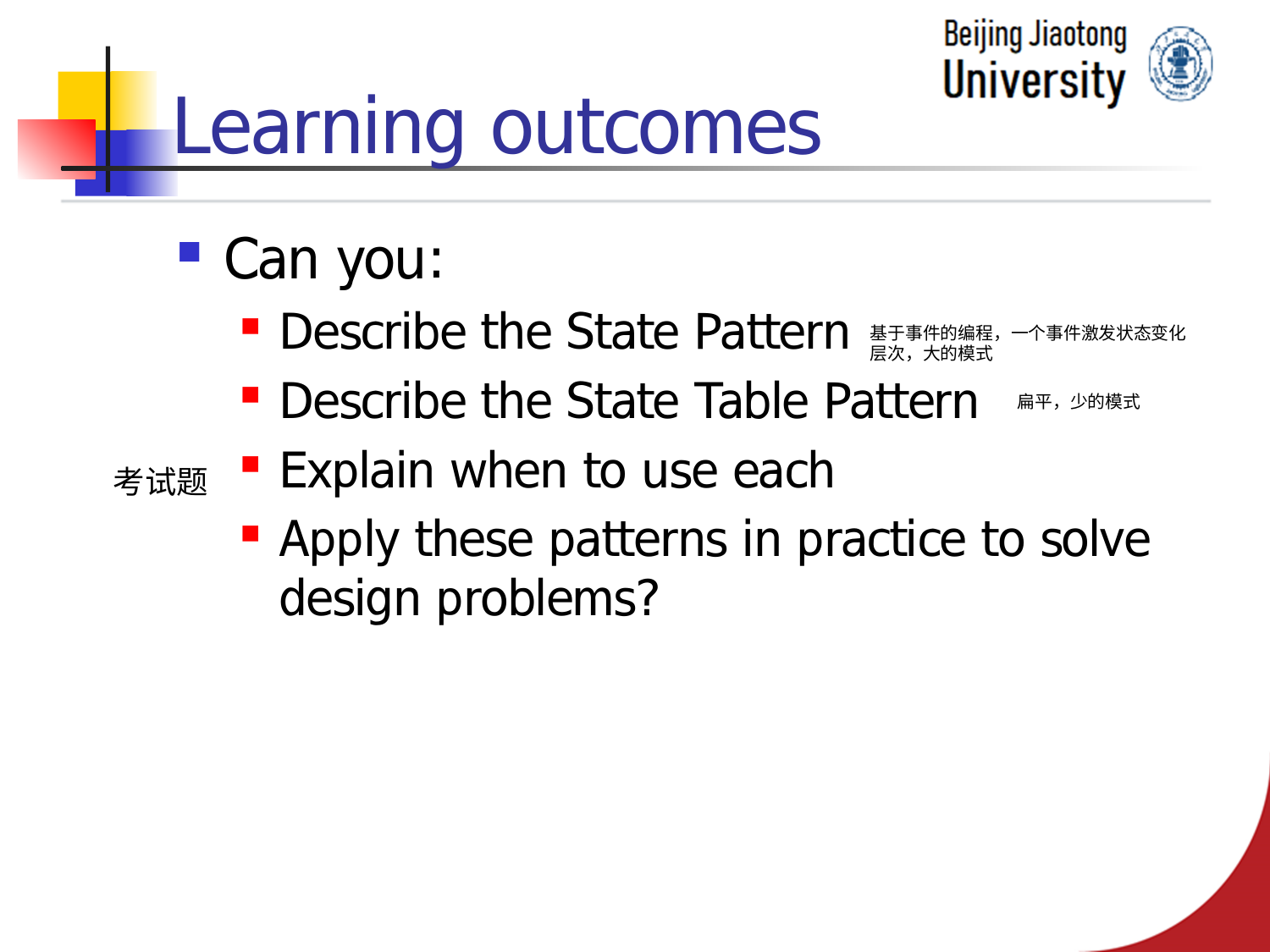

# Learning outcomes
Can you:
Describe the State Pattern
Describe the State Table Pattern
Explain when to use each
Apply these patterns in practice to solve design problems?

基于事件的编程，一个事件激发状态变化
层次，大的模式
扁平，少的模式
考试题